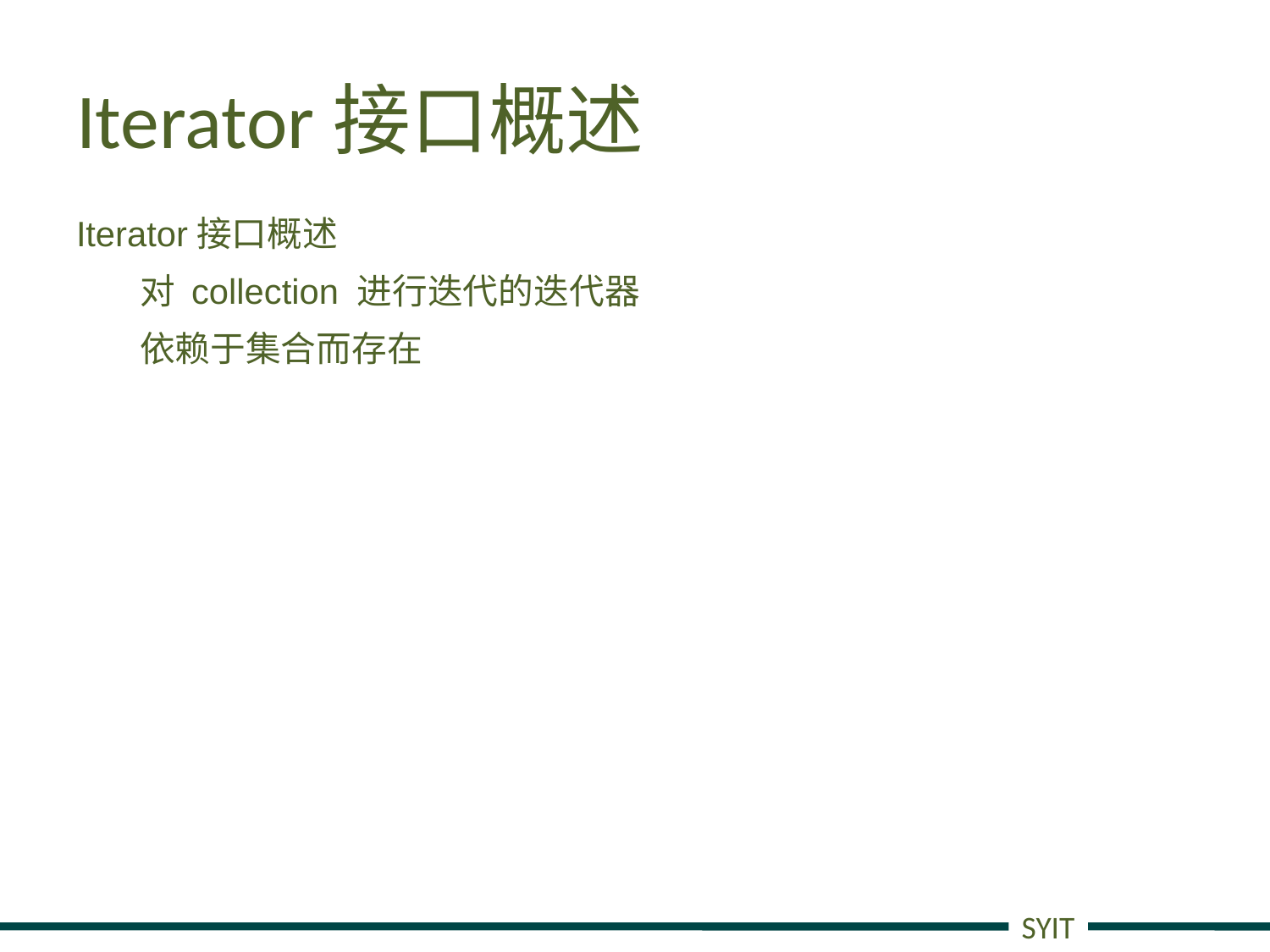

# Iterator接口概述
Iterator接口概述
对 collection 进行迭代的迭代器
依赖于集合而存在
SYIT